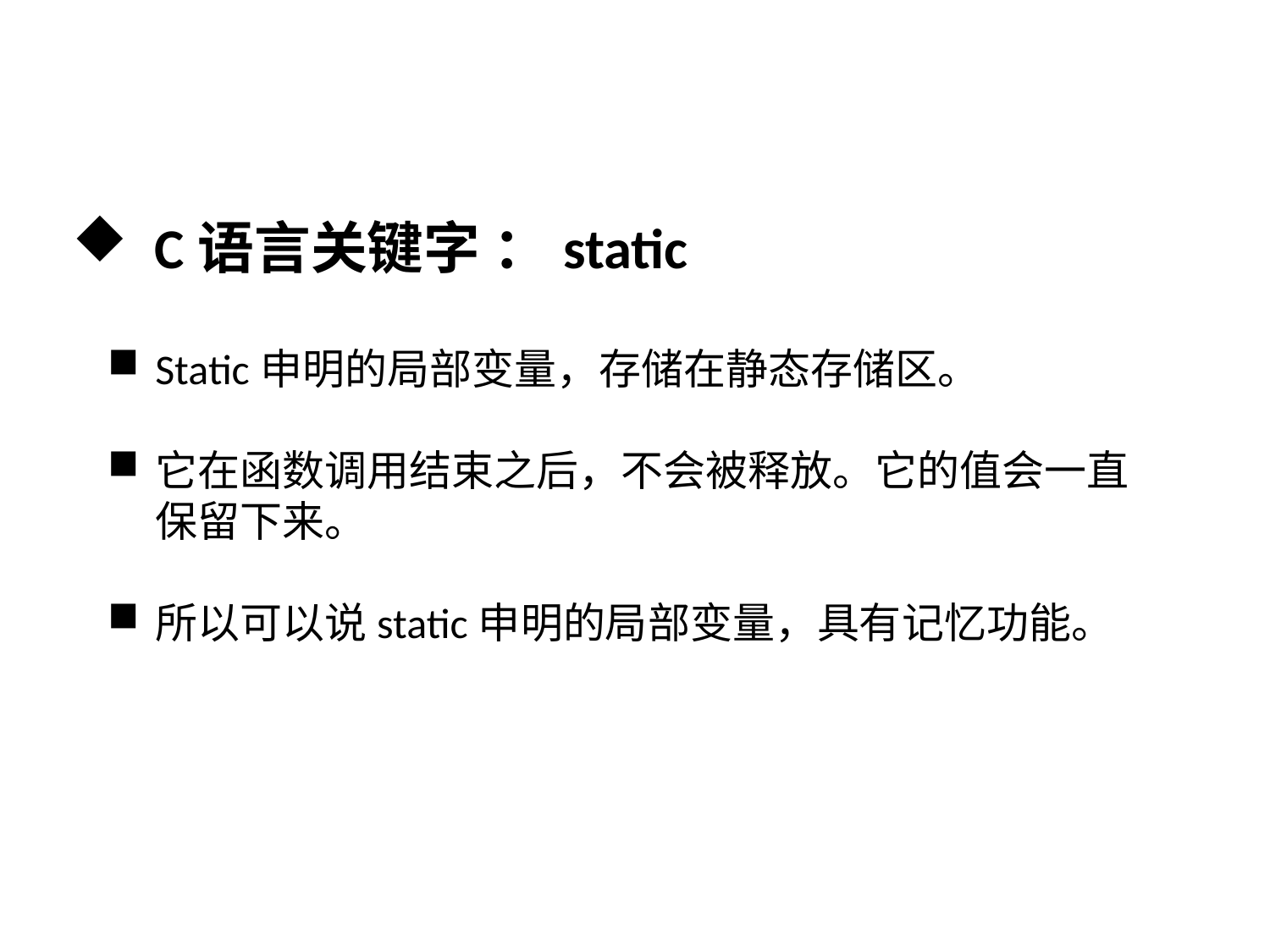

C语言关键字 ：static

Static申明的局部变量，存储在静态存储区。

它在函数调用结束之后，不会被释放。它的值会一直保留下来。

所以可以说static申明的局部变量，具有记忆功能。